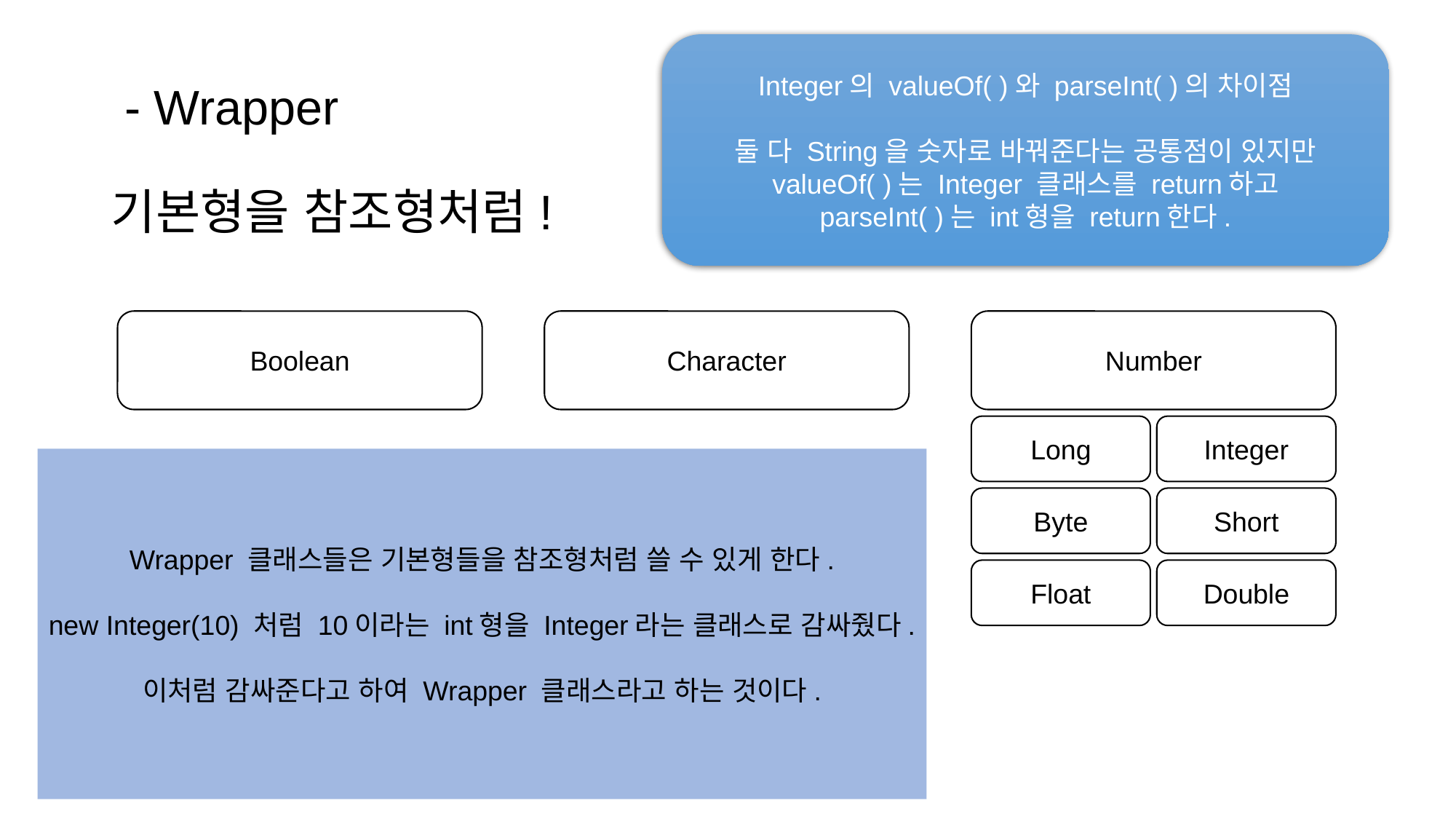

Integer의 valueOf( )와 parseInt( )의 차이점

둘 다 String을 숫자로 바꿔준다는 공통점이 있지만
valueOf( )는 Integer 클래스를 return하고
parseInt( )는 int형을 return한다.
# - Wrapper 기본형을 참조형처럼!
Boolean
Character
Number
Long
Integer
Wrapper 클래스들은 기본형들을 참조형처럼 쓸 수 있게 한다.

new Integer(10) 처럼 10이라는 int형을 Integer라는 클래스로 감싸줬다.

이처럼 감싸준다고 하여 Wrapper 클래스라고 하는 것이다.
Byte
Short
Float
Double